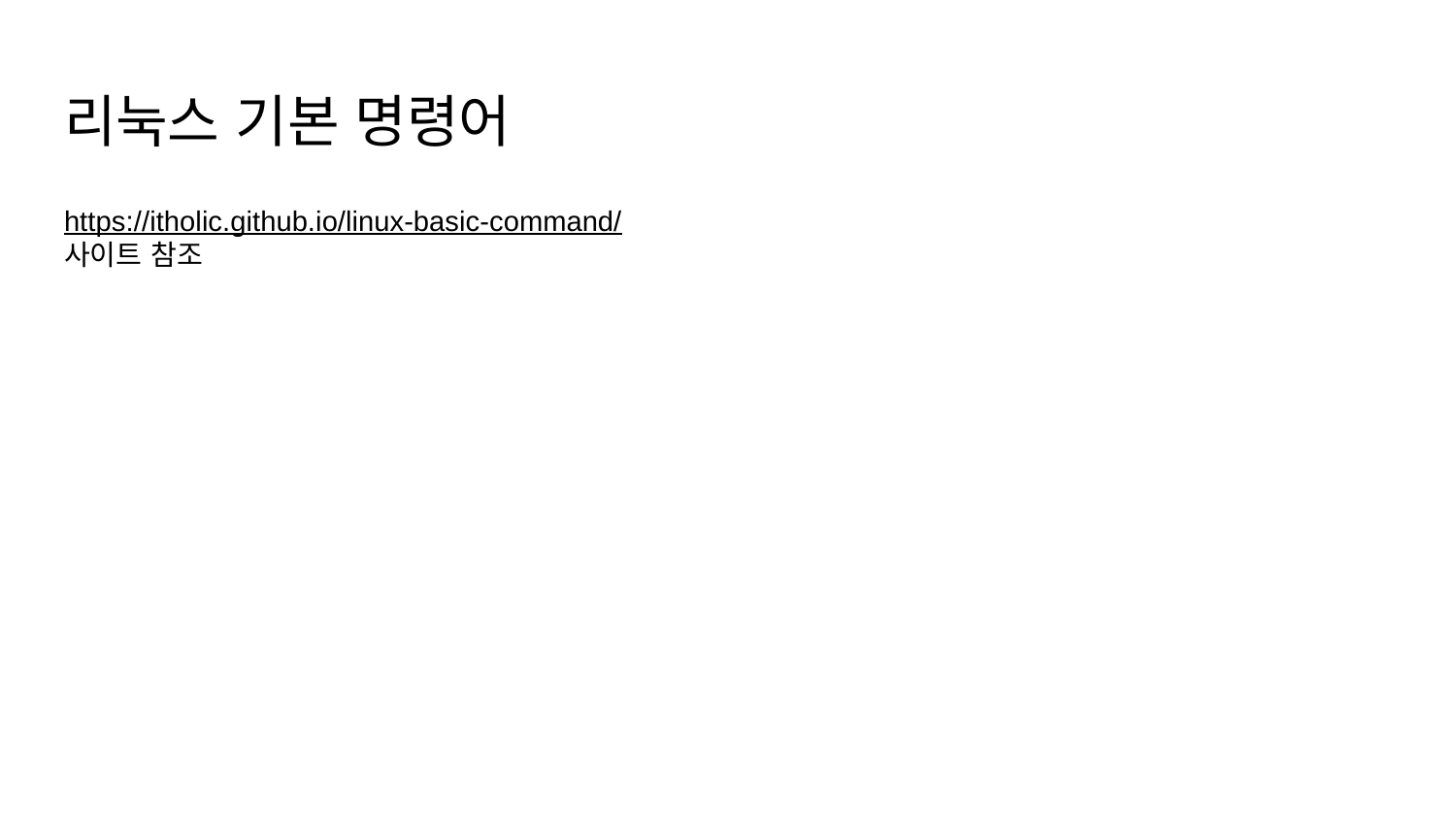

# 리눅스 기본 명령어
https://itholic.github.io/linux-basic-command/
사이트 참조